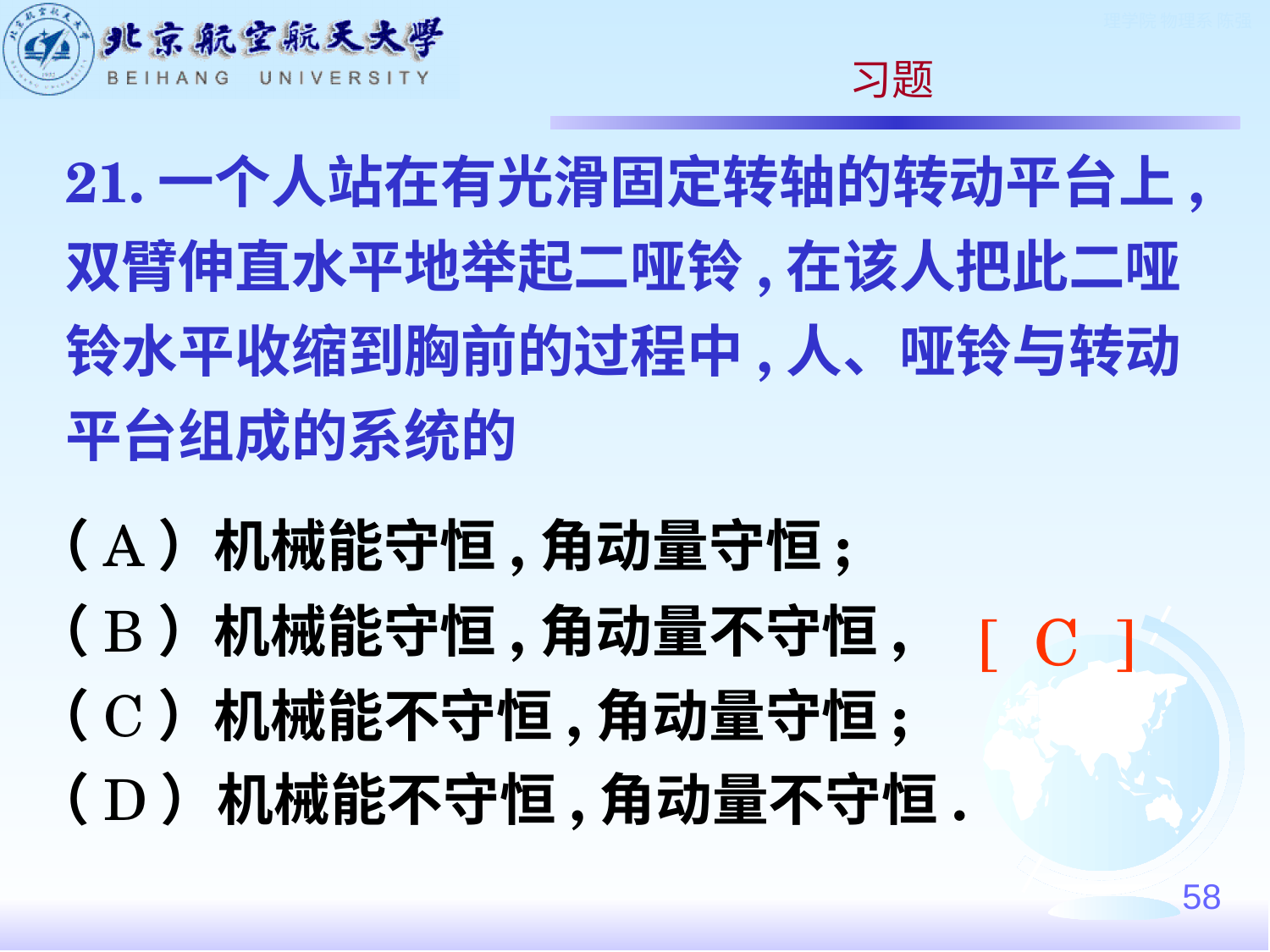

习题
21.一个人站在有光滑固定转轴的转动平台上,双臂伸直水平地举起二哑铃,在该人把此二哑铃水平收缩到胸前的过程中,人、哑铃与转动平台组成的系统的
（A）机械能守恒,角动量守恒;
（B）机械能守恒,角动量不守恒,
（C）机械能不守恒,角动量守恒;
（D）机械能不守恒,角动量不守恒.
[  C  ]
58